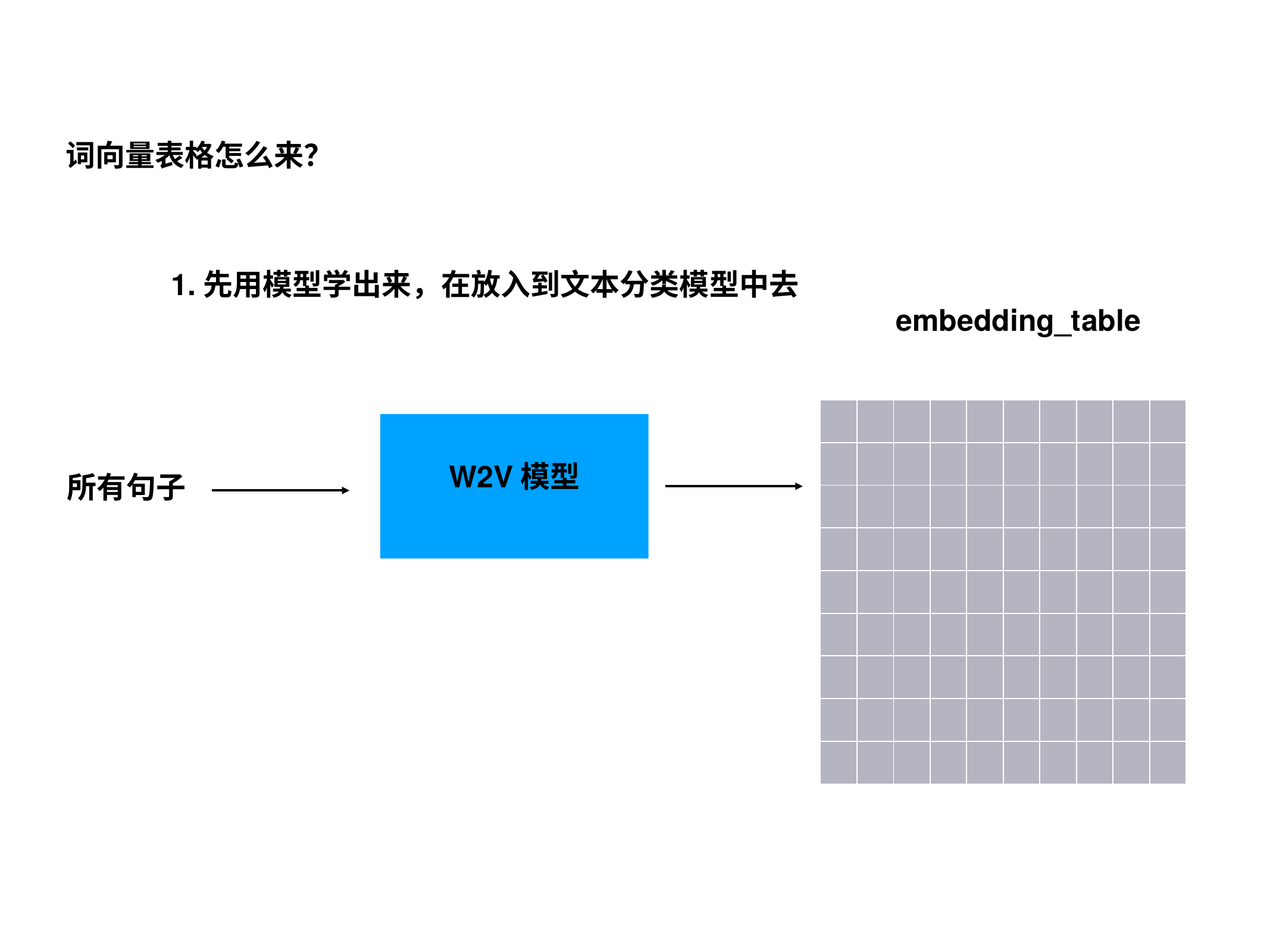

词向量表格怎么来？
1.先用模型学出来，在放入到文本分类模型中去
embedding_table
|  |  |  |  |  |  |  |  |  |  |
| --- | --- | --- | --- | --- | --- | --- | --- | --- | --- |
|  |  |  |  |  |  |  |  |  |  |
|  |  |  |  |  |  |  |  |  |  |
|  |  |  |  |  |  |  |  |  |  |
|  |  |  |  |  |  |  |  |  |  |
|  |  |  |  |  |  |  |  |  |  |
|  |  |  |  |  |  |  |  |  |  |
|  |  |  |  |  |  |  |  |  |  |
|  |  |  |  |  |  |  |  |  |  |

W2V模型
所有句子